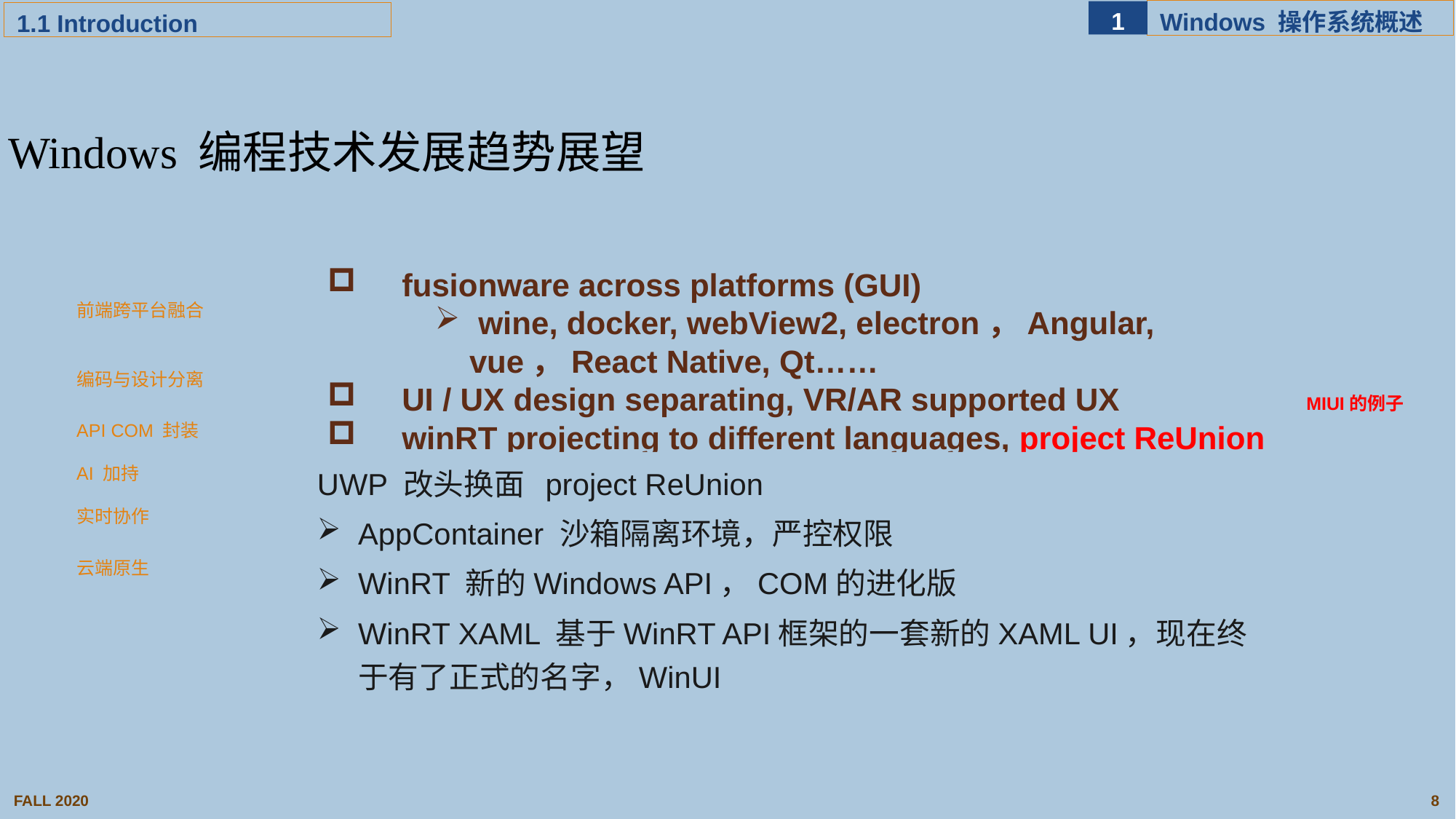

Windows 编程技术发展趋势展望

    fusionware across platforms (GUI)
 wine, docker, webView2, electron，Angular, vue，React Native, Qt……
    UI / UX design separating, VR/AR supported UX
    winRT projecting to different languages, project ReUnion
    AI+web aided coding/testing/debugging
    real time collaborative dev
    cloud-native: micro-service, K8S, agile, DevOps, CI/CD

前端跨平台融合
编码与设计分离
MIUI的例子
API COM 封装
UWP 改头换面  project ReUnion
AppContainer 沙箱隔离环境，严控权限
WinRT 新的Windows API，COM的进化版
WinRT XAML 基于WinRT API框架的一套新的XAML UI，现在终于有了正式的名字，WinUI

AI 加持
实时协作
云端原生
Complexity
Scripts, C#, JAVA, ……
obstacle
C++, RUST